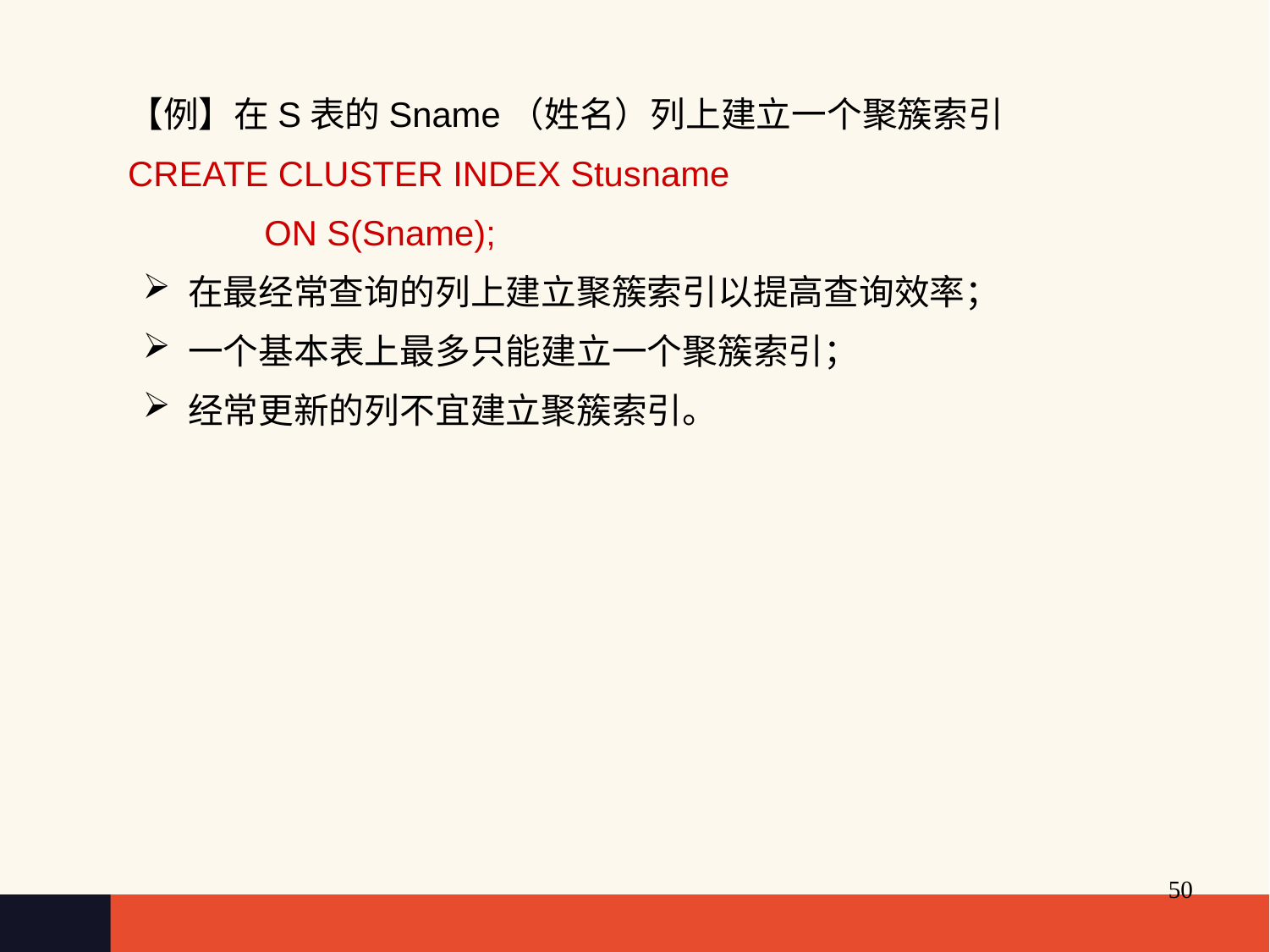

【例】在S表的Sname（姓名）列上建立一个聚簇索引
CREATE CLUSTER INDEX Stusname
              ON S(Sname);
在最经常查询的列上建立聚簇索引以提高查询效率；
一个基本表上最多只能建立一个聚簇索引；
经常更新的列不宜建立聚簇索引。
50